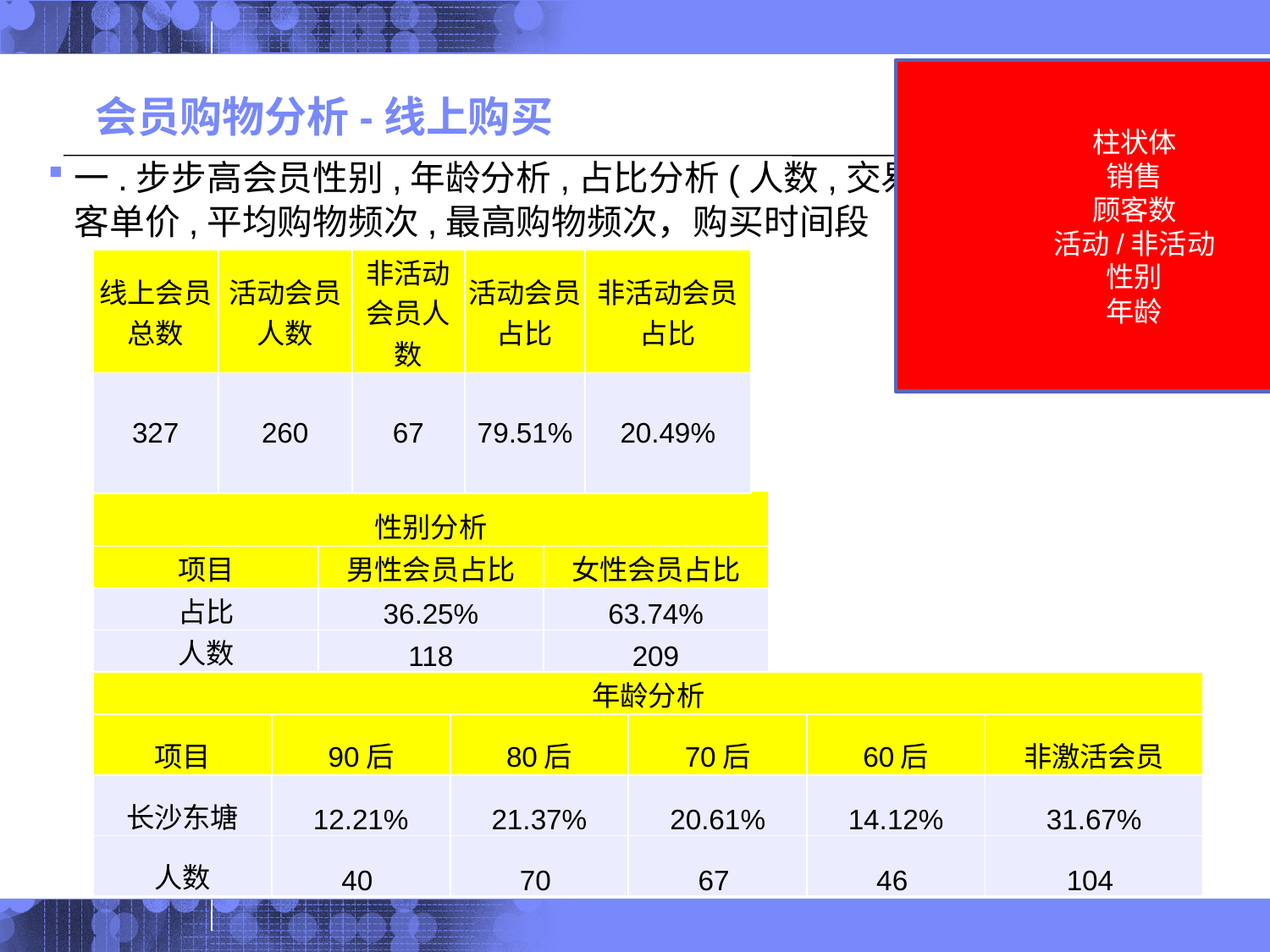

# 会员购物分析-线上购买
柱状体
销售
顾客数
活动/非活动
性别
年龄
一.步步高会员性别,年龄分析,占比分析(人数,交易笔数,总金额),客单价,平均购物频次,最高购物频次，购买时间段

| 线上会员总数 | 活动会员人数 | 非活动会员人数 | 活动会员占比 | 非活动会员占比 |
| --- | --- | --- | --- | --- |
| 327 | 260 | 67 | 79.51% | 20.49% |
| 性别分析 |  |  |
| --- | --- | --- |
| 项目 | 男性会员占比 | 女性会员占比 |
| 占比 | 36.25% | 63.74% |
| 人数 | 118 | 209 |
| 年龄分析 |  |  |  |  |  |
| --- | --- | --- | --- | --- | --- |
| 项目 | 90后 | 80后 | 70后 | 60后 | 非激活会员 |
| 长沙东塘 | 12.21% | 21.37% | 20.61% | 14.12% | 31.67% |
| 人数 | 40 | 70 | 67 | 46 | 104 |